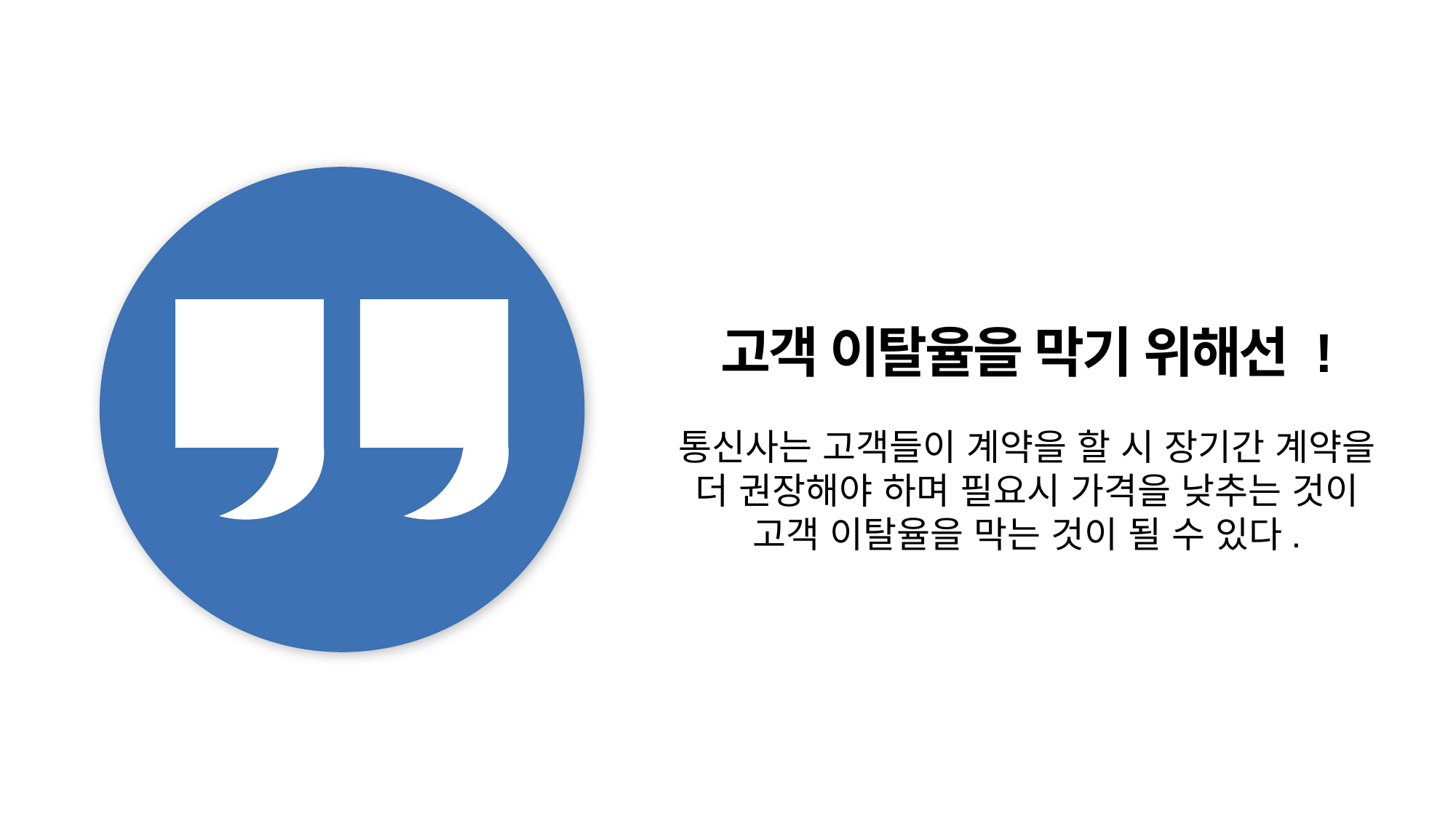

고객 이탈율을 막기 위해선 !
통신사는 고객들이 계약을 할 시 장기간 계약을
더 권장해야 하며 필요시 가격을 낮추는 것이
고객 이탈율을 막는 것이 될 수 있다.